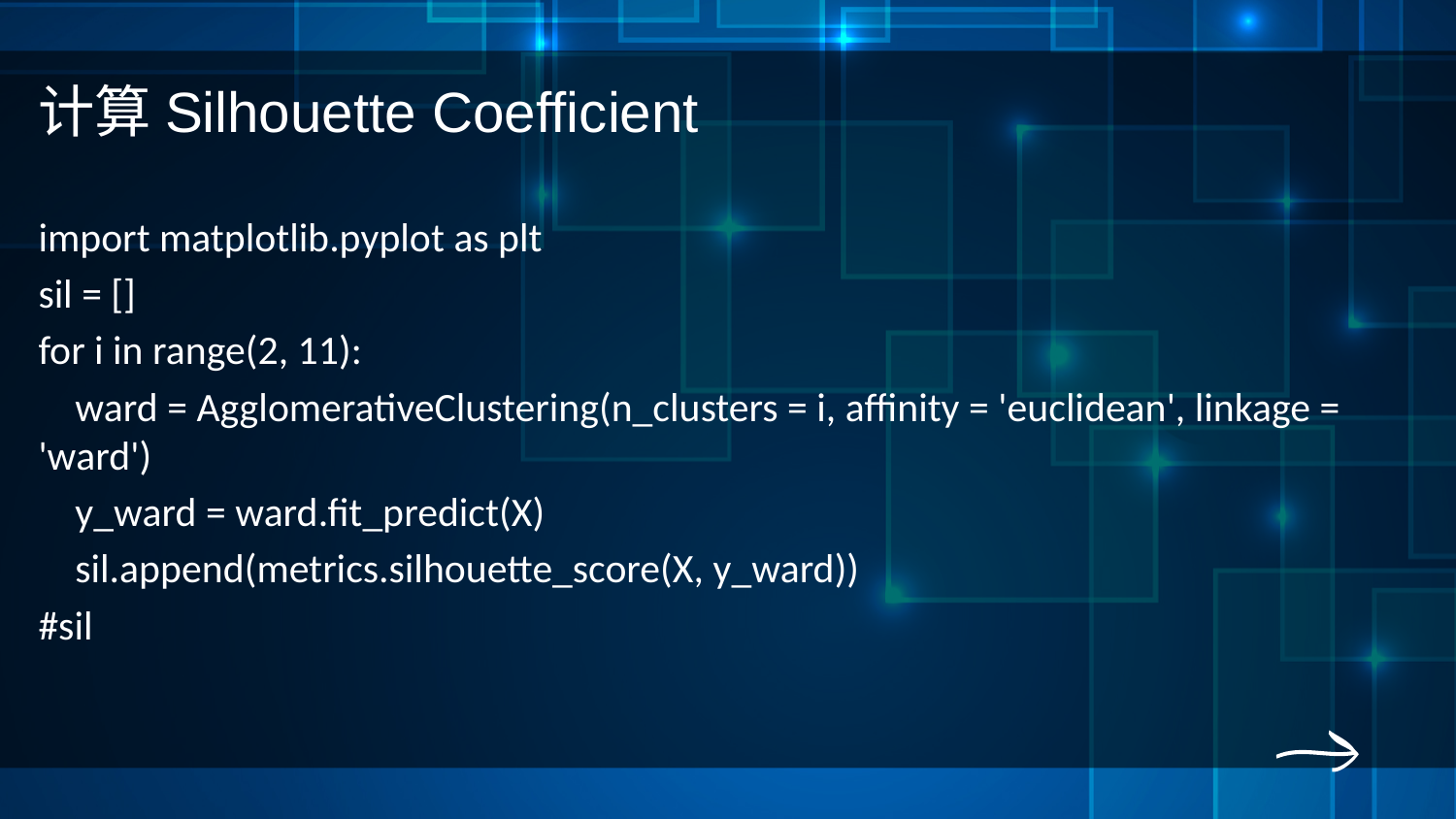

计算Silhouette Coefficient
import matplotlib.pyplot as plt
sil = []
for i in range(2, 11):
    ward = AgglomerativeClustering(n_clusters = i, affinity = 'euclidean', linkage = 'ward')
    y_ward = ward.fit_predict(X)
    sil.append(metrics.silhouette_score(X, y_ward))
#sil